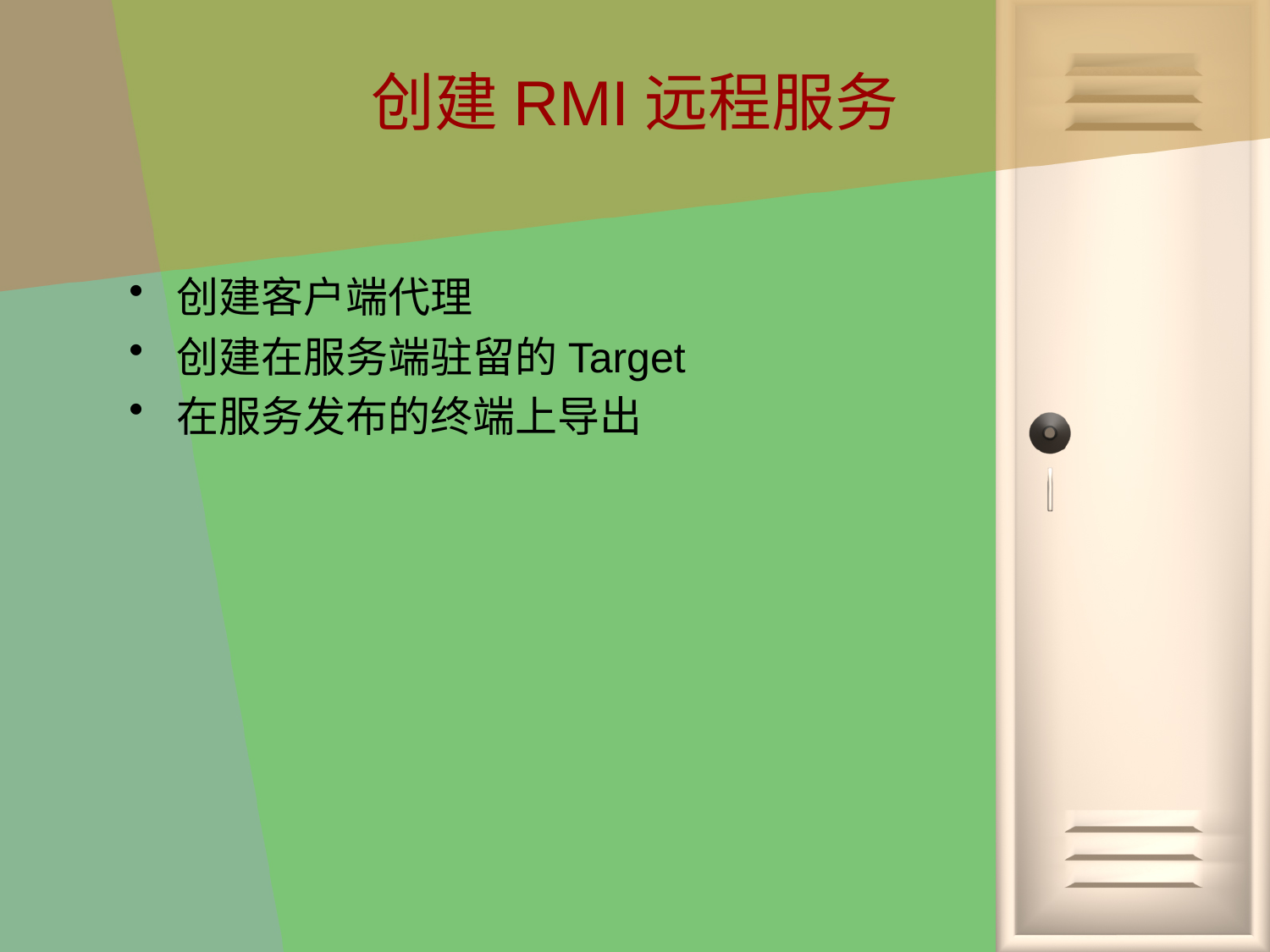

# 创建RMI远程服务
创建客户端代理
创建在服务端驻留的Target
在服务发布的终端上导出